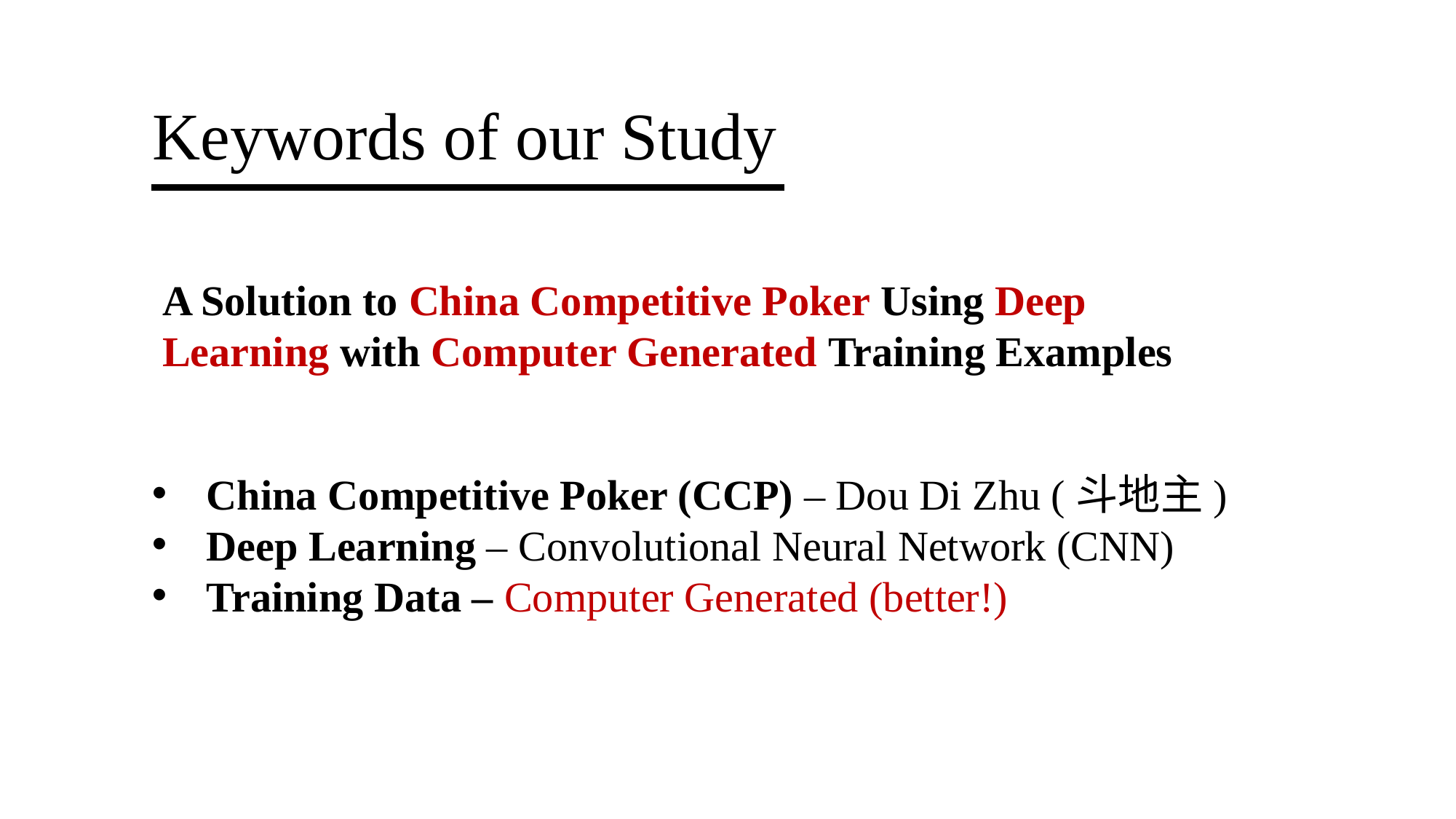

# Keywords of our Study
A Solution to China Competitive Poker Using Deep Learning with Computer Generated Training Examples
China Competitive Poker (CCP) – Dou Di Zhu (斗地主)
Deep Learning – Convolutional Neural Network (CNN)
Training Data – Computer Generated (better!)